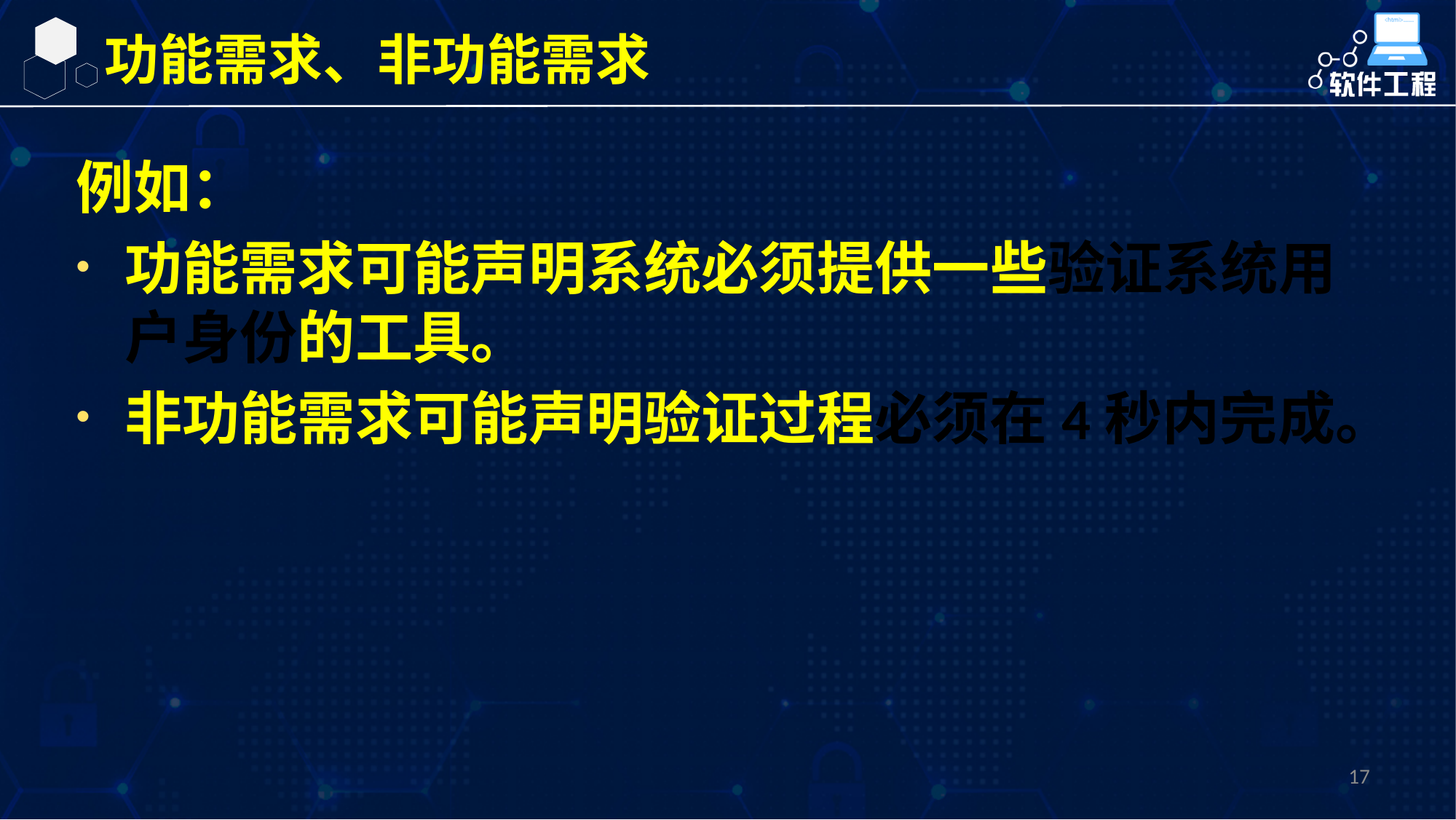

功能需求、非功能需求
例如：
功能需求可能声明系统必须提供一些验证系统用户身份的工具。
非功能需求可能声明验证过程必须在4秒内完成。
17